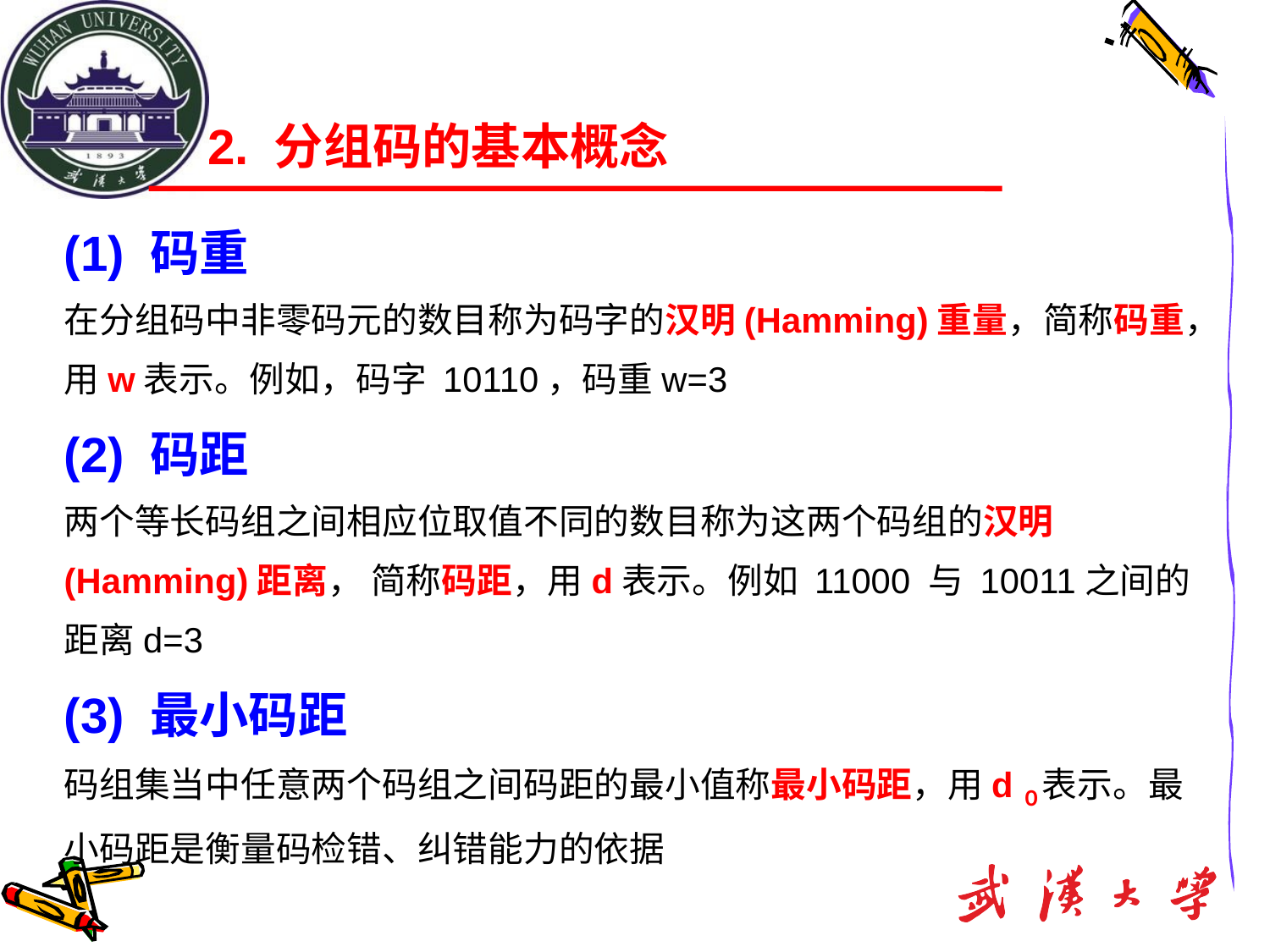

2. 分组码的基本概念
(1) 码重
在分组码中非零码元的数目称为码字的汉明(Hamming)重量，简称码重，用w表示。例如，码字 10110，码重w=3
(2) 码距
两个等长码组之间相应位取值不同的数目称为这两个码组的汉明(Hamming)距离， 简称码距，用d表示。例如 11000 与 10011之间的距离d=3
(3) 最小码距
码组集当中任意两个码组之间码距的最小值称最小码距，用d０表示。最小码距是衡量码检错、纠错能力的依据